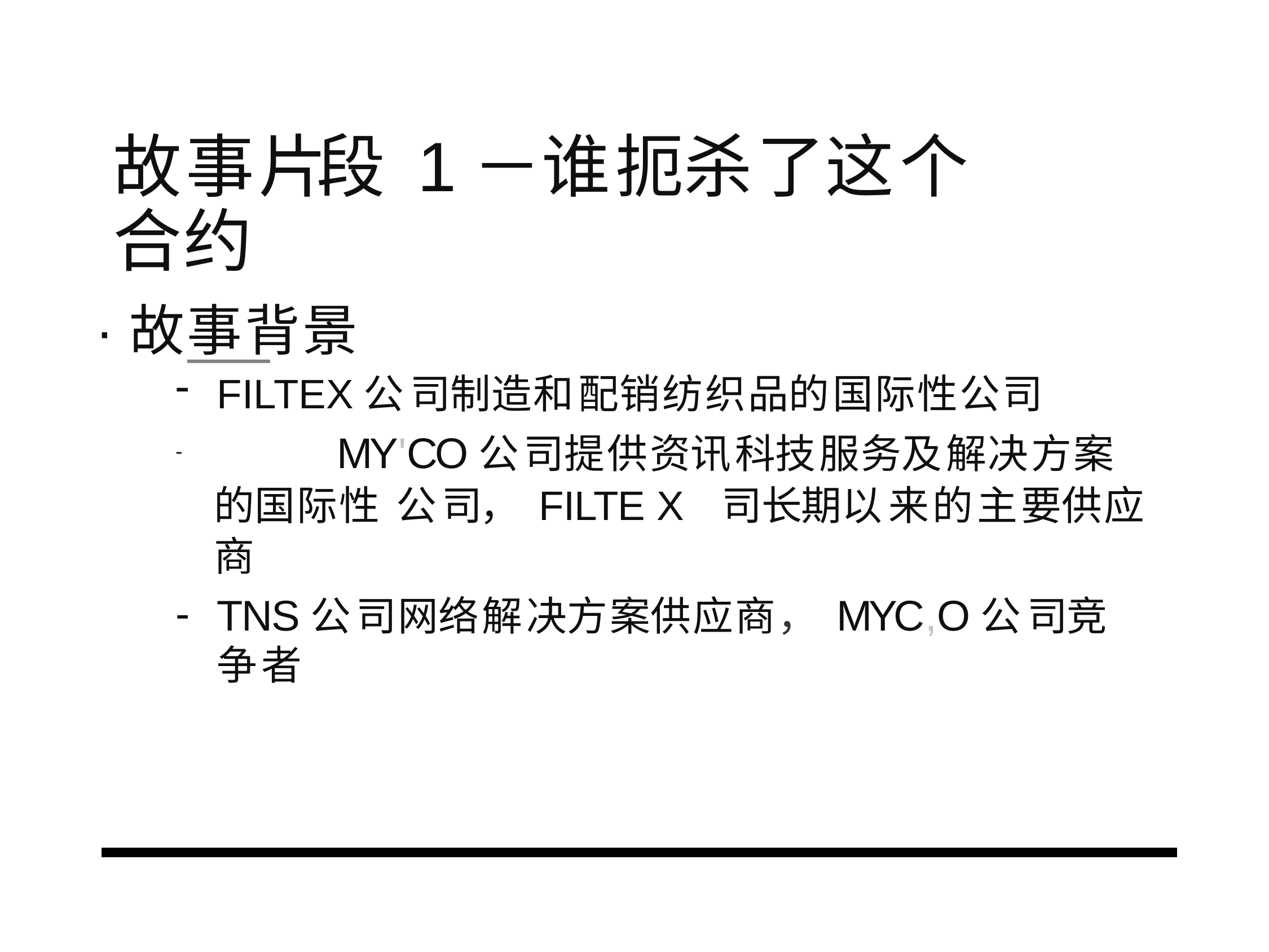

# 故事片段 1－谁扼杀了这个合约
＿
·故事背景
FILTEX公司制造和配销纺织品的国际性公司
	MY'CO公司提供资讯科技服务及解决方案的国际性 公司， FILTE X	司长期以来的主要供应商
TNS公司网络解决方案供应商， MYC,O公司竞争者